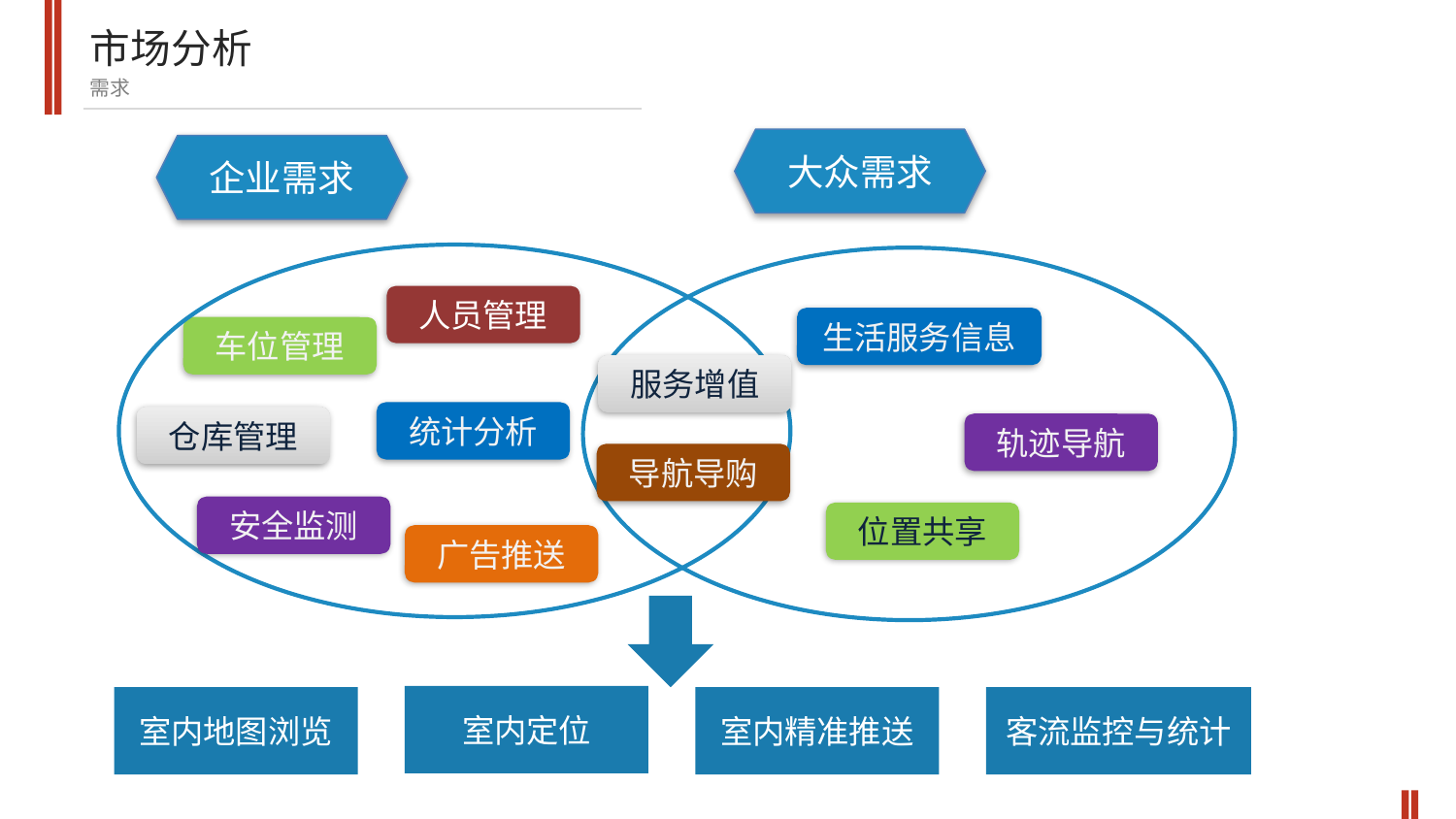

市场分析
需求
大众需求
企业需求

人员管理
生活服务信息
车位管理
服务增值
统计分析
仓库管理
轨迹导航
导航导购
安全监测
位置共享
广告推送

室内定位
室内地图浏览
室内精准推送
客流监控与统计